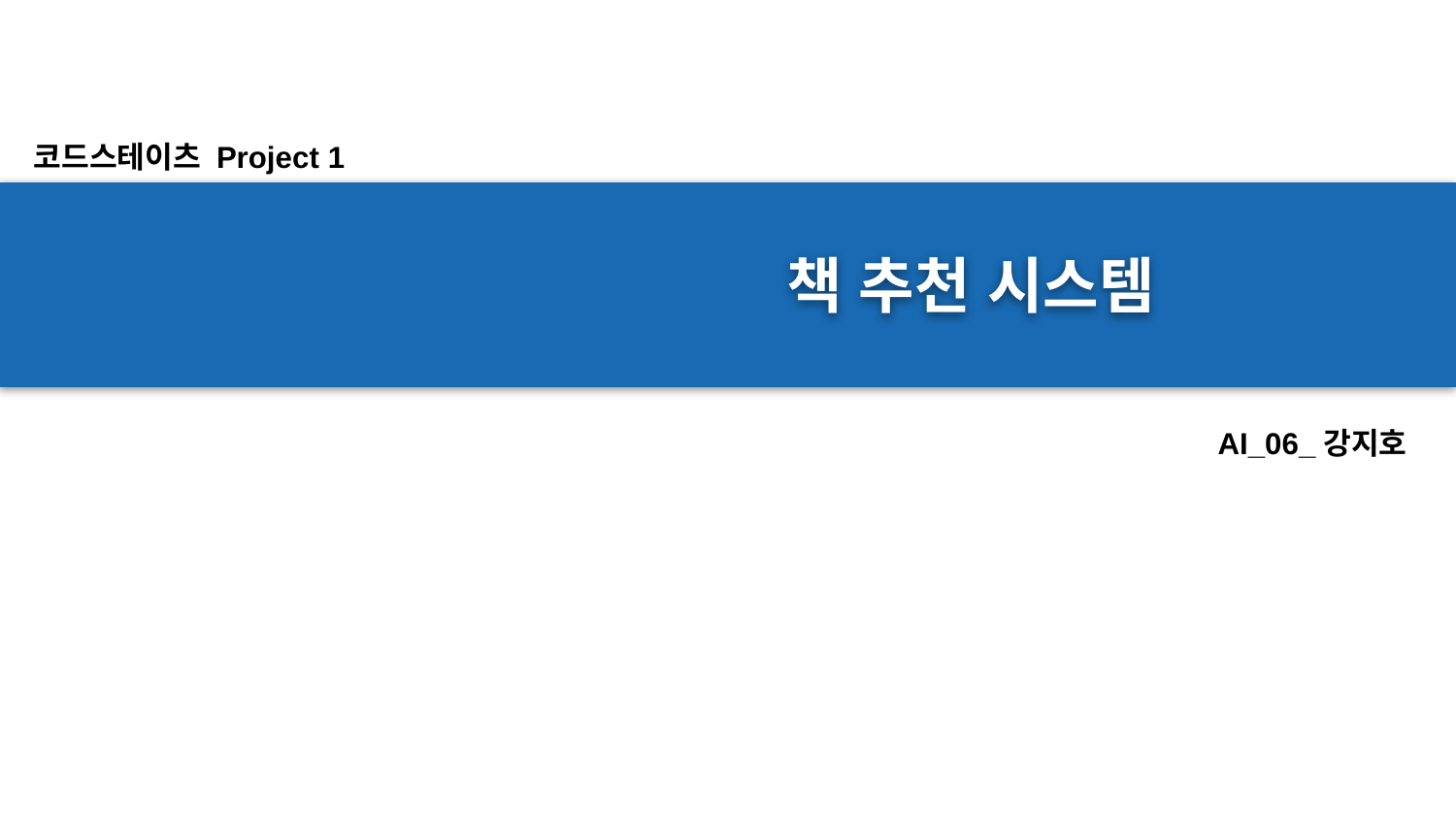

코드스테이츠 Project 1

책 추천 시스템
AI_06_강지호